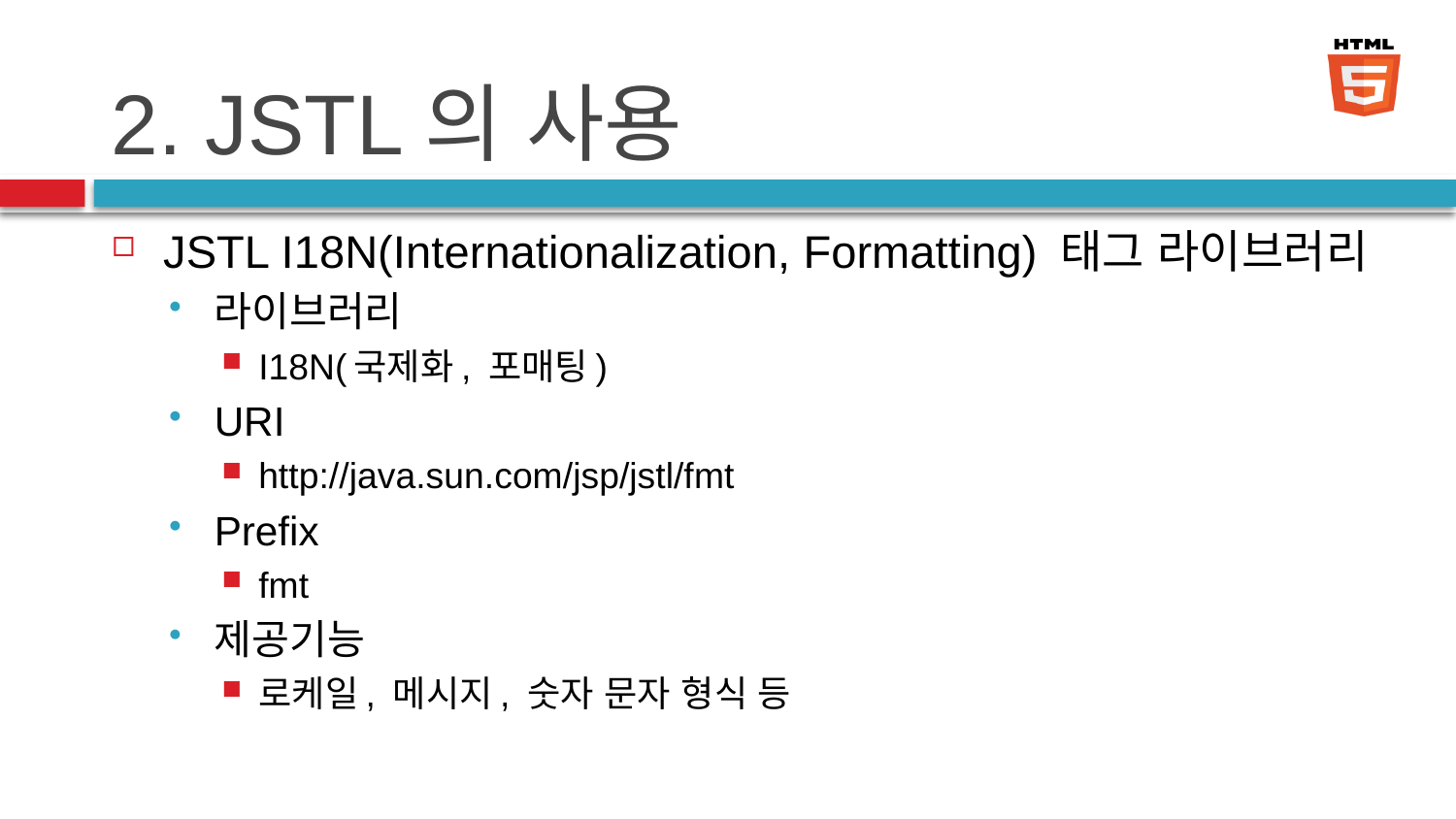

# 2. JSTL의 사용
JSTL I18N(Internationalization, Formatting) 태그 라이브러리
라이브러리
I18N(국제화, 포매팅)
URI
http://java.sun.com/jsp/jstl/fmt
Prefix
fmt
제공기능
로케일, 메시지, 숫자 문자 형식 등